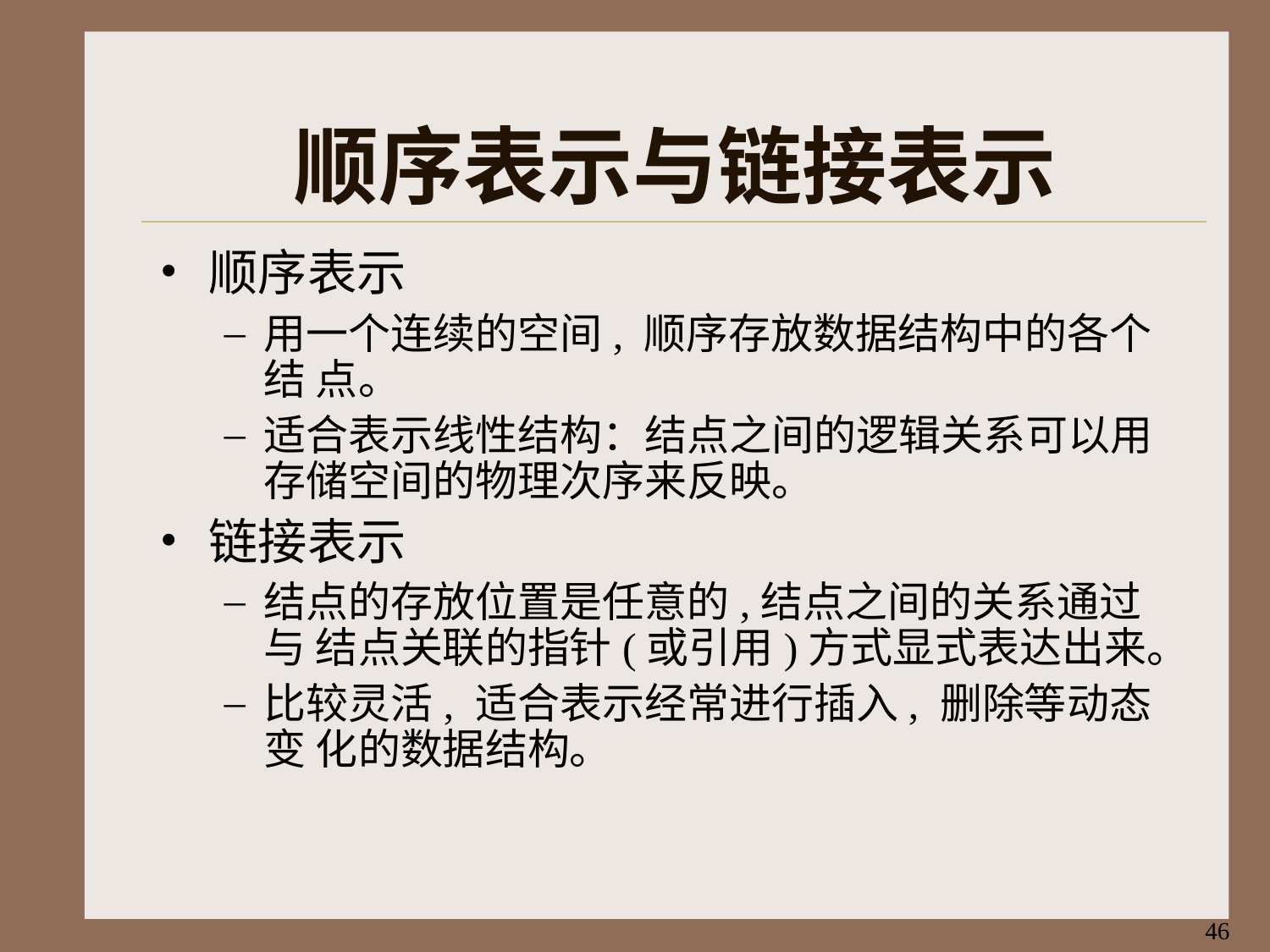

# 顺序表示与链接表示

顺序表示
用一个连续的空间, 顺序存放数据结构中的各个结 点。
适合表示线性结构：结点之间的逻辑关系可以用 存储空间的物理次序来反映。
链接表示
结点的存放位置是任意的,结点之间的关系通过与 结点关联的指针(或引用)方式显式表达出来。
比较灵活, 适合表示经常进行插入, 删除等动态变 化的数据结构。
46